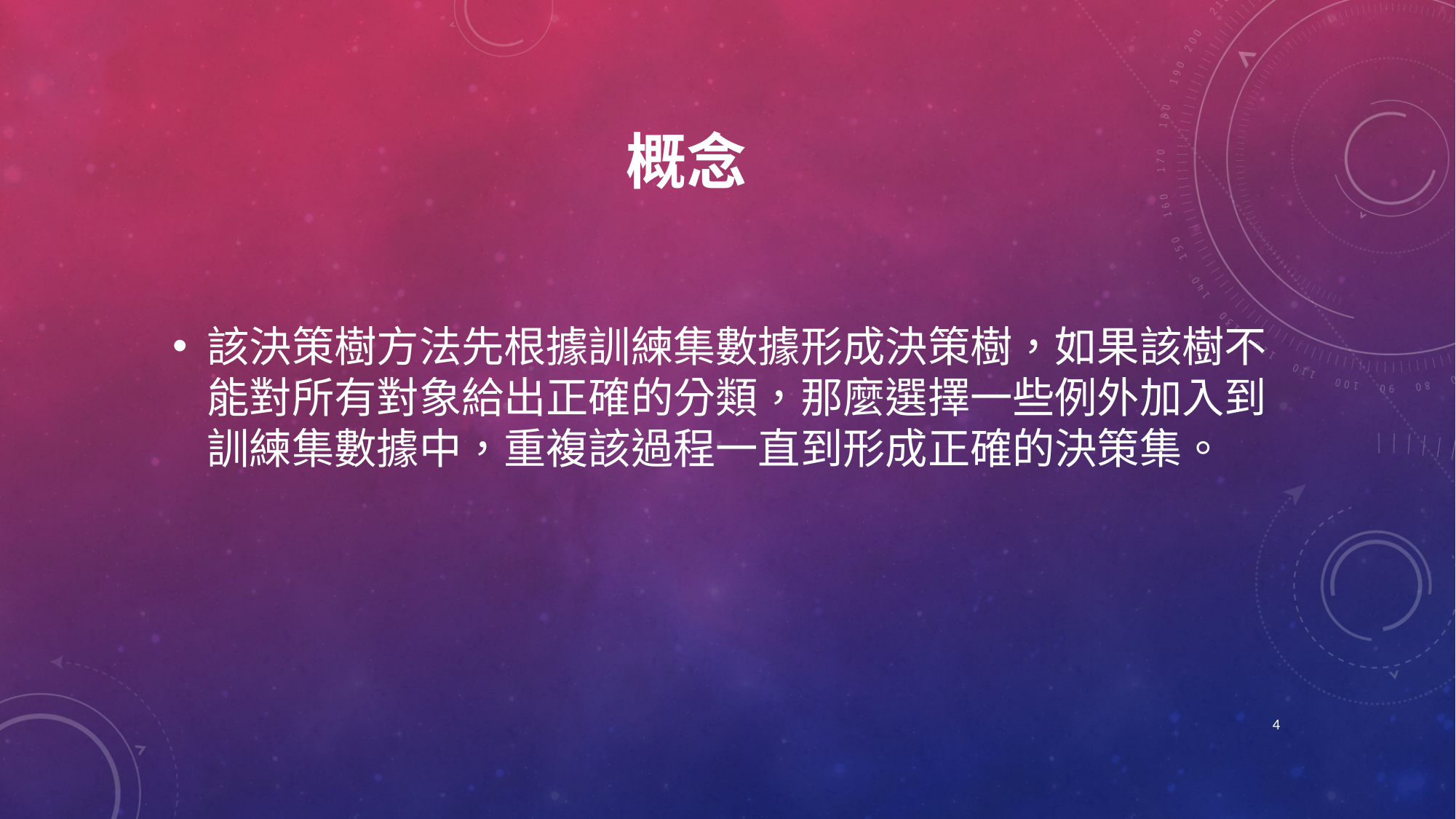

# 概念
該決策樹方法先根據訓練集數據形成決策樹，如果該樹不能對所有對象給出正確的分類，那麼選擇一些例外加入到訓練集數據中，重複該過程一直到形成正確的決策集。
4